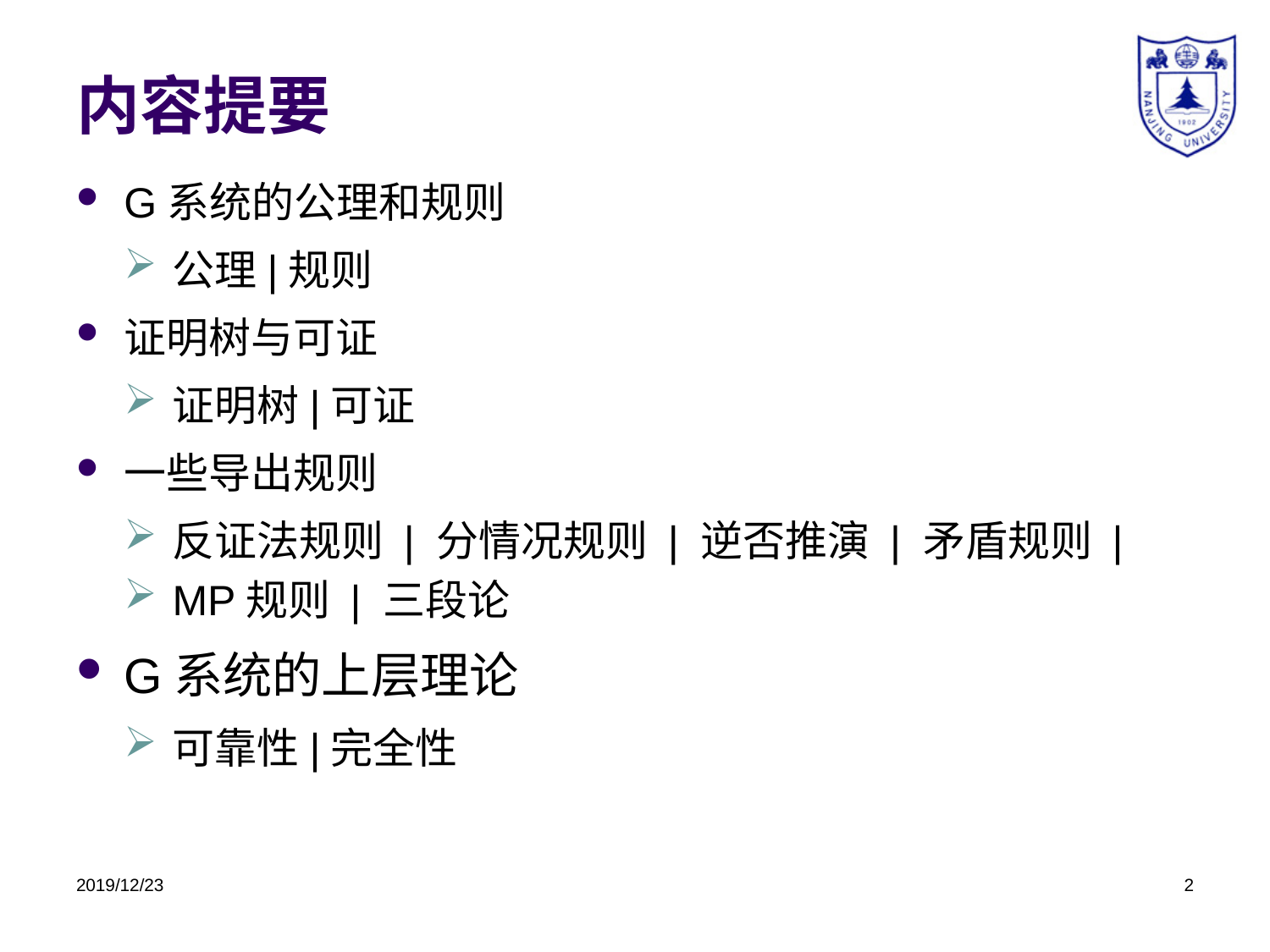

# 内容提要
G系统的公理和规则
公理|规则
证明树与可证
证明树|可证
一些导出规则
反证法规则 | 分情况规则 | 逆否推演 | 矛盾规则 |
MP规则 | 三段论
G系统的上层理论
可靠性|完全性
2019/12/23
2